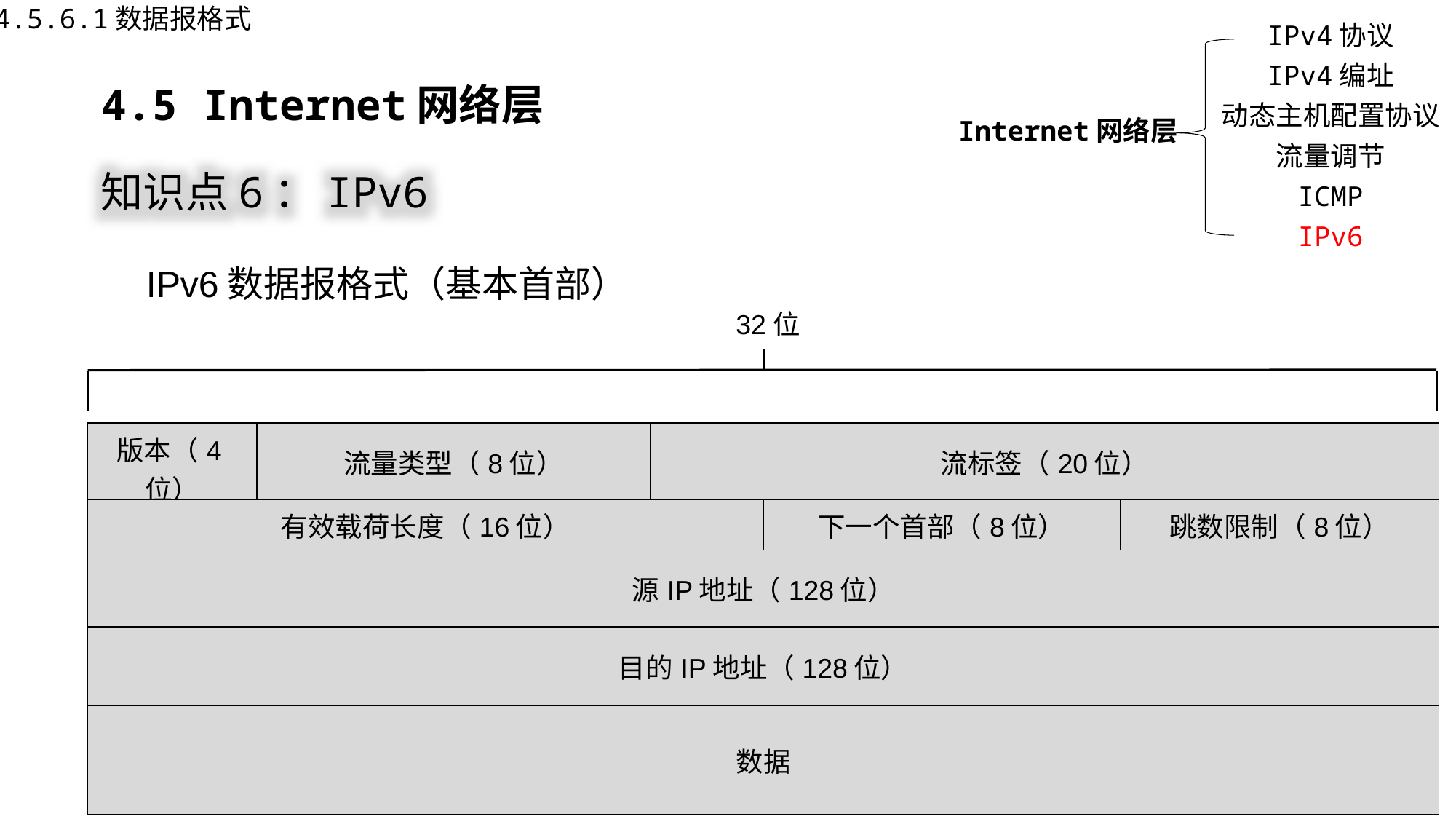

4.5.6.1数据报格式

IPv4协议

IPv4编址
动态主机配置协议
Internet网络层
流量调节
ICMP
IPv6
4.5 Internet网络层
知识点6：IPv6
IPv6数据报格式（基本首部）
32位
| 版本（4位） | 流量类型（8位） | 流标签（20位） |  |  |
| --- | --- | --- | --- | --- |
| 有效载荷长度（16位） |  |  | 下一个首部（8位） | 跳数限制（8位） |
| 源IP地址（128位） |  |  |  |  |
| 目的IP地址（128位） |  |  |  |  |
| 数据 |  |  |  |  |